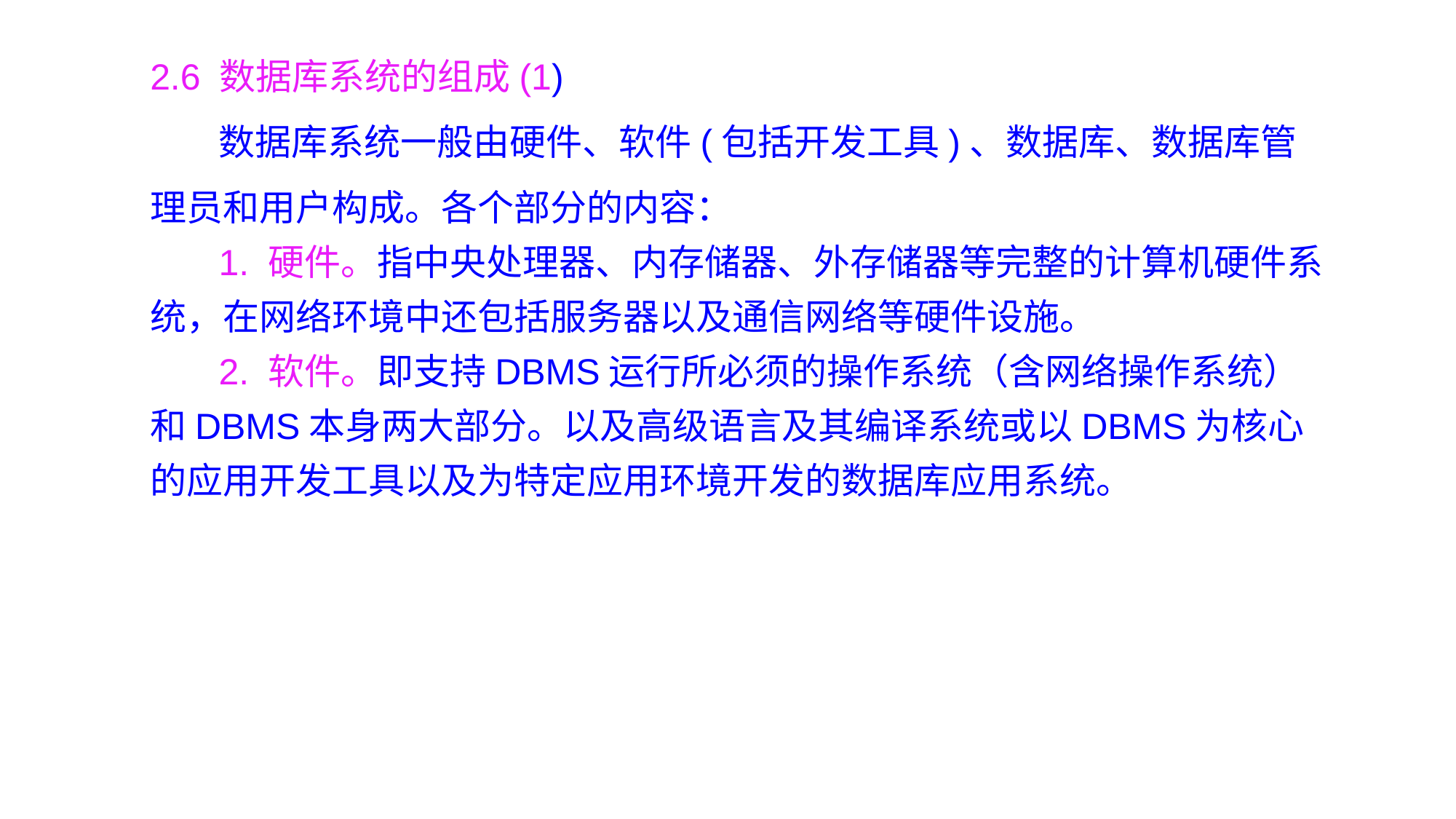

2.6 数据库系统的组成(1)
数据库系统一般由硬件、软件(包括开发工具)、数据库、数据库管理员和用户构成。各个部分的内容：
1. 硬件。指中央处理器、内存储器、外存储器等完整的计算机硬件系统，在网络环境中还包括服务器以及通信网络等硬件设施。
2. 软件。即支持DBMS运行所必须的操作系统（含网络操作系统）和DBMS本身两大部分。以及高级语言及其编译系统或以DBMS为核心的应用开发工具以及为特定应用环境开发的数据库应用系统。